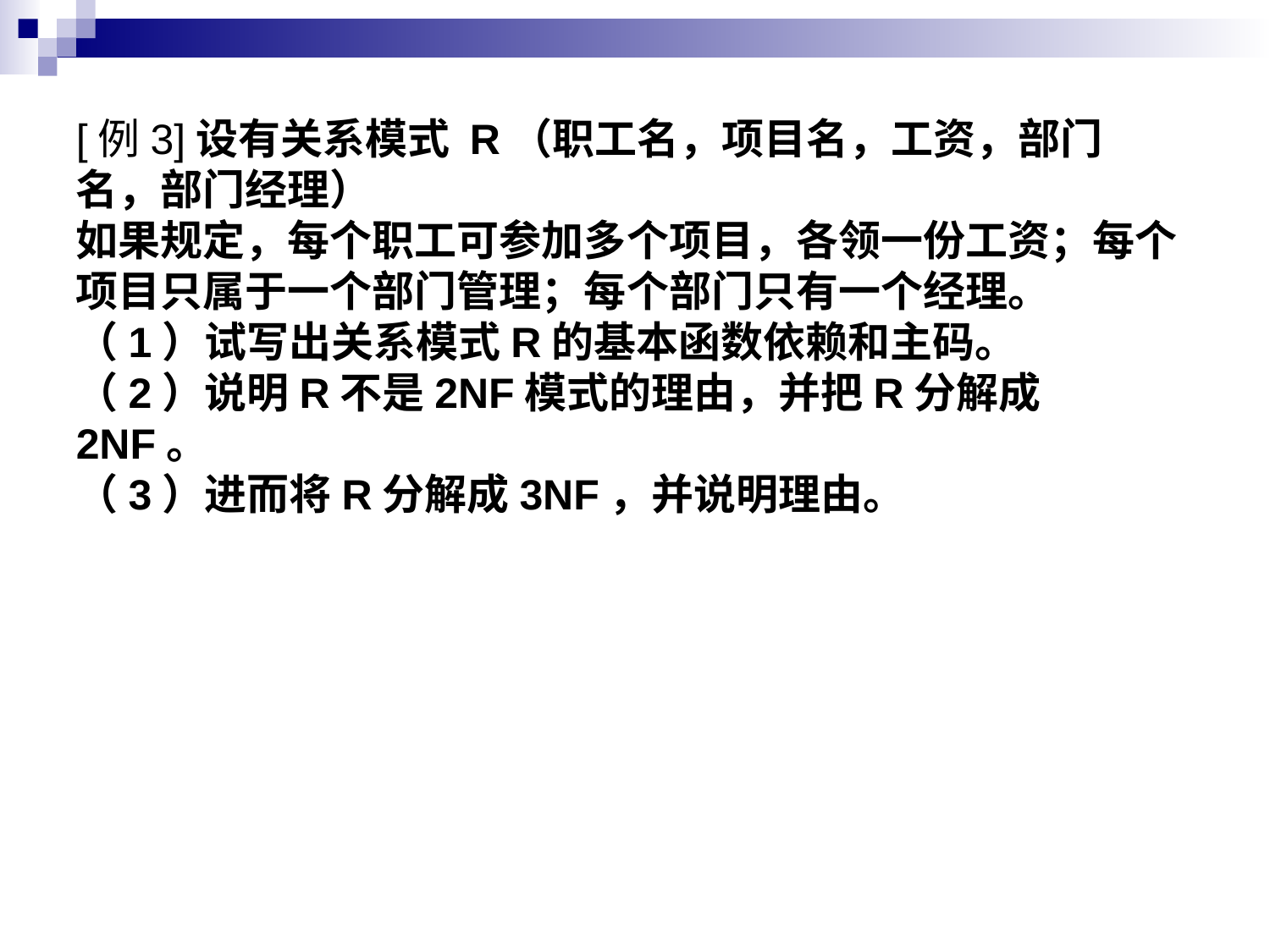

[例3]设有关系模式 R（职工名，项目名，工资，部门名，部门经理）
如果规定，每个职工可参加多个项目，各领一份工资；每个项目只属于一个部门管理；每个部门只有一个经理。
（1）试写出关系模式R的基本函数依赖和主码。
（2）说明R不是2NF模式的理由，并把R分解成2NF。
（3）进而将R分解成3NF，并说明理由。